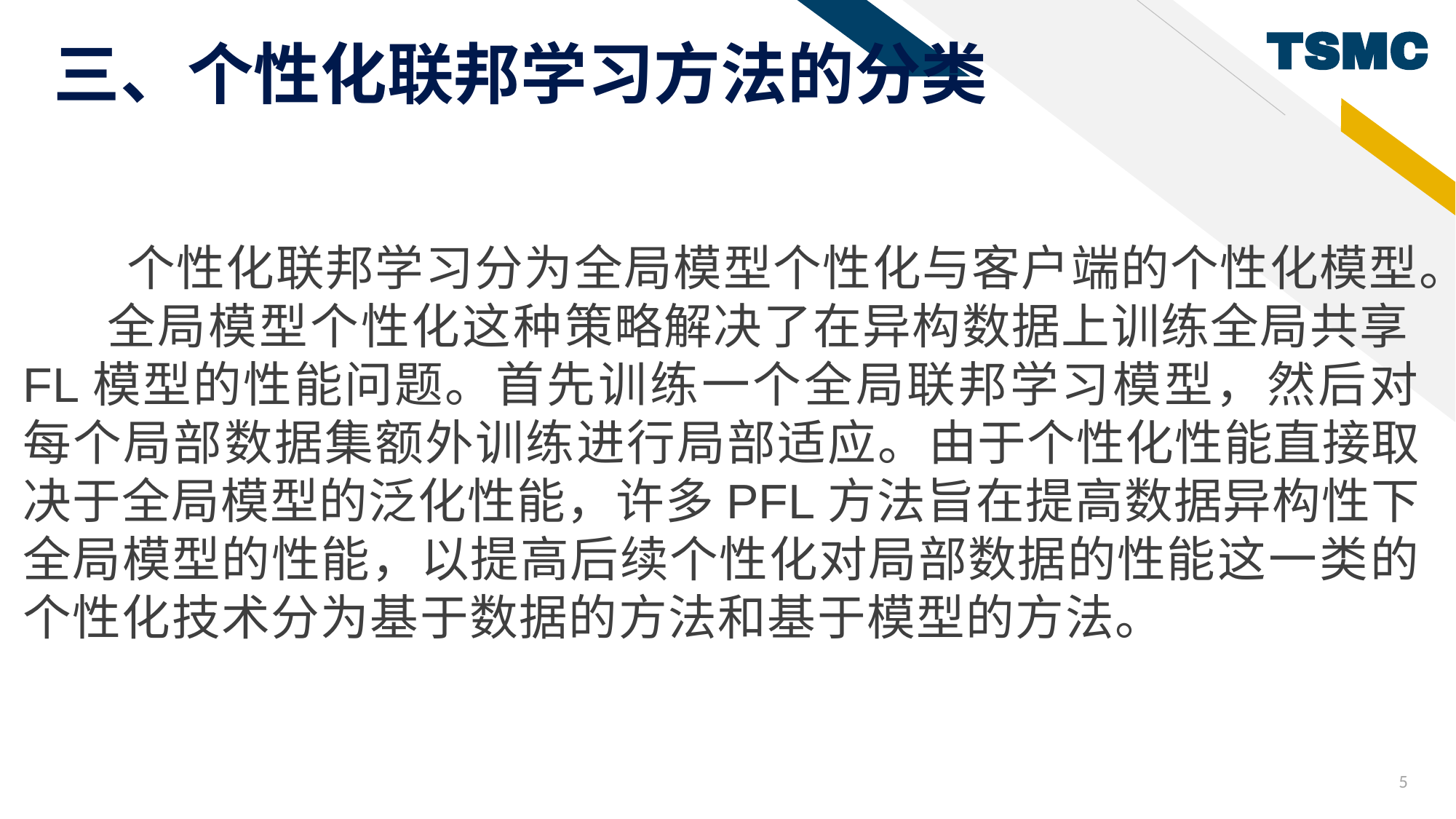

三、个性化联邦学习方法的分类
     个性化联邦学习分为全局模型个性化与客户端的个性化模型。
   全局模型个性化这种策略解决了在异构数据上训练全局共享FL模型的性能问题。首先训练一个全局联邦学习模型，然后对每个局部数据集额外训练进行局部适应。由于个性化性能直接取决于全局模型的泛化性能，许多PFL方法旨在提高数据异构性下全局模型的性能，以提高后续个性化对局部数据的性能这一类的个性化技术分为基于数据的方法和基于模型的方法。
5